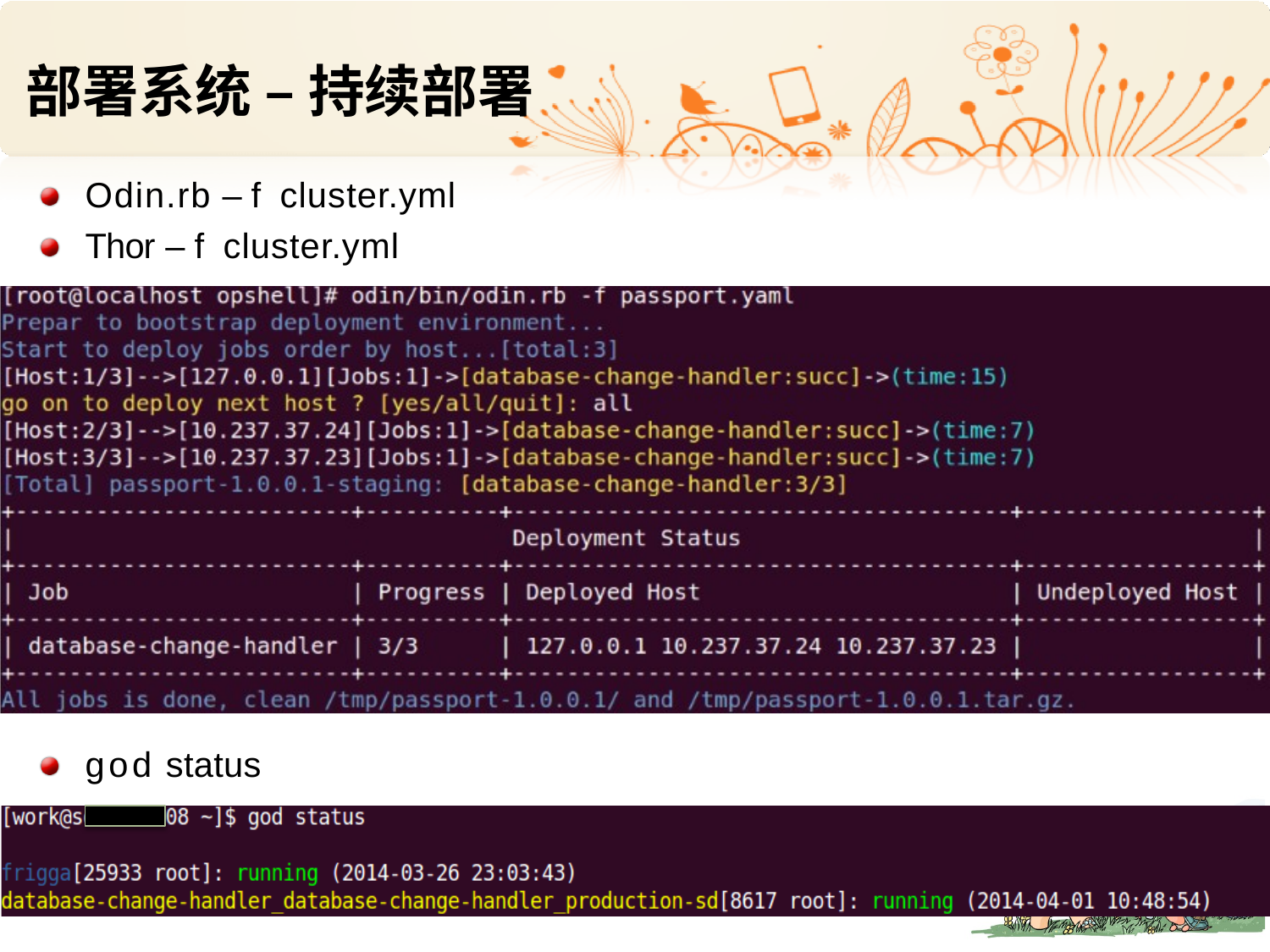

# 部署系统 – 持续部署
Odin.rb –f cluster.yml Thor –f cluster.yml

god status